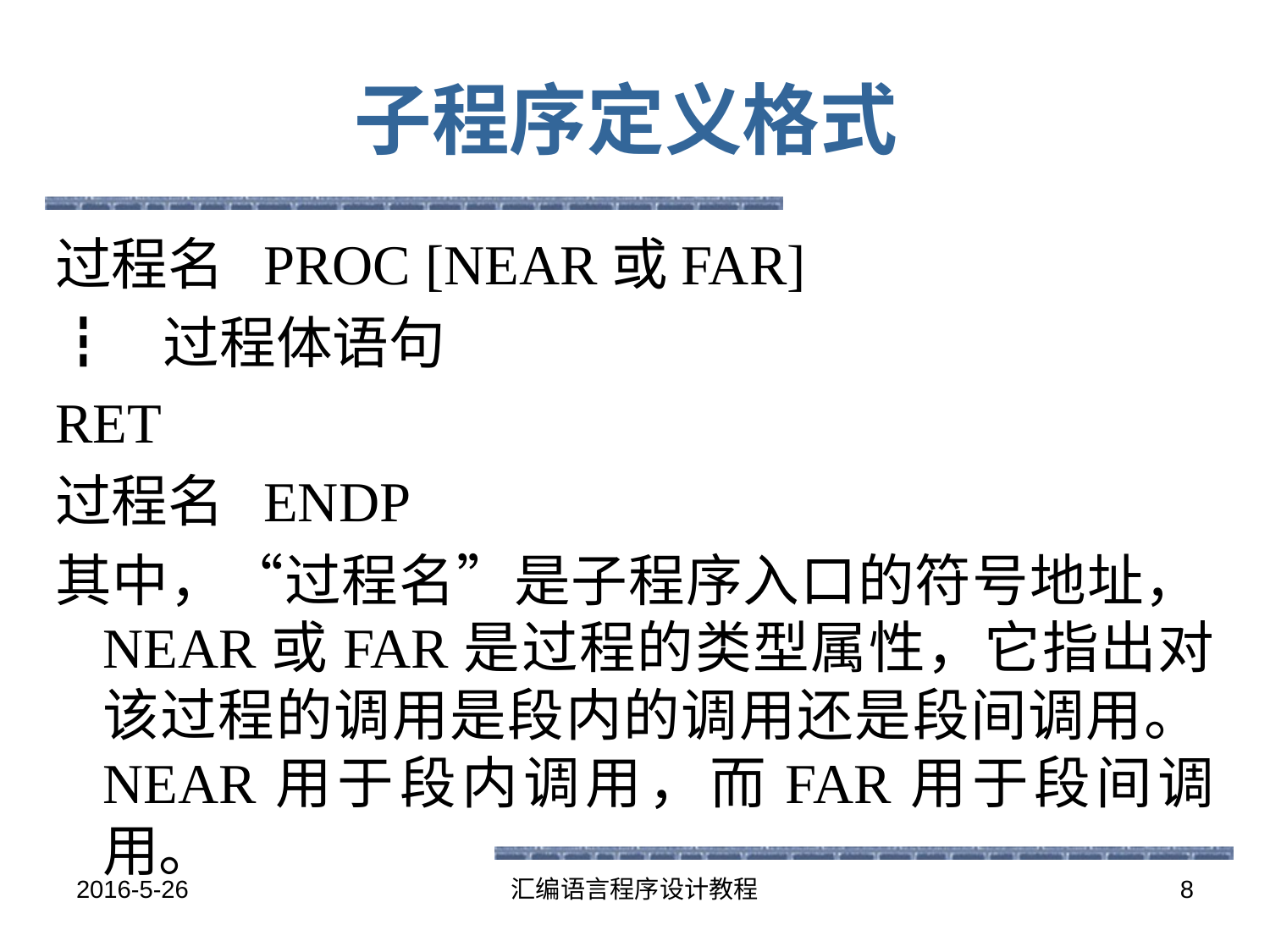

# 子程序定义格式
过程名  PROC [NEAR或FAR]
┇   过程体语句
RET
过程名  ENDP
其中，“过程名”是子程序入口的符号地址，NEAR或FAR是过程的类型属性，它指出对该过程的调用是段内的调用还是段间调用。NEAR用于段内调用，而FAR用于段间调用。
2016-5-26
汇编语言程序设计教程
8